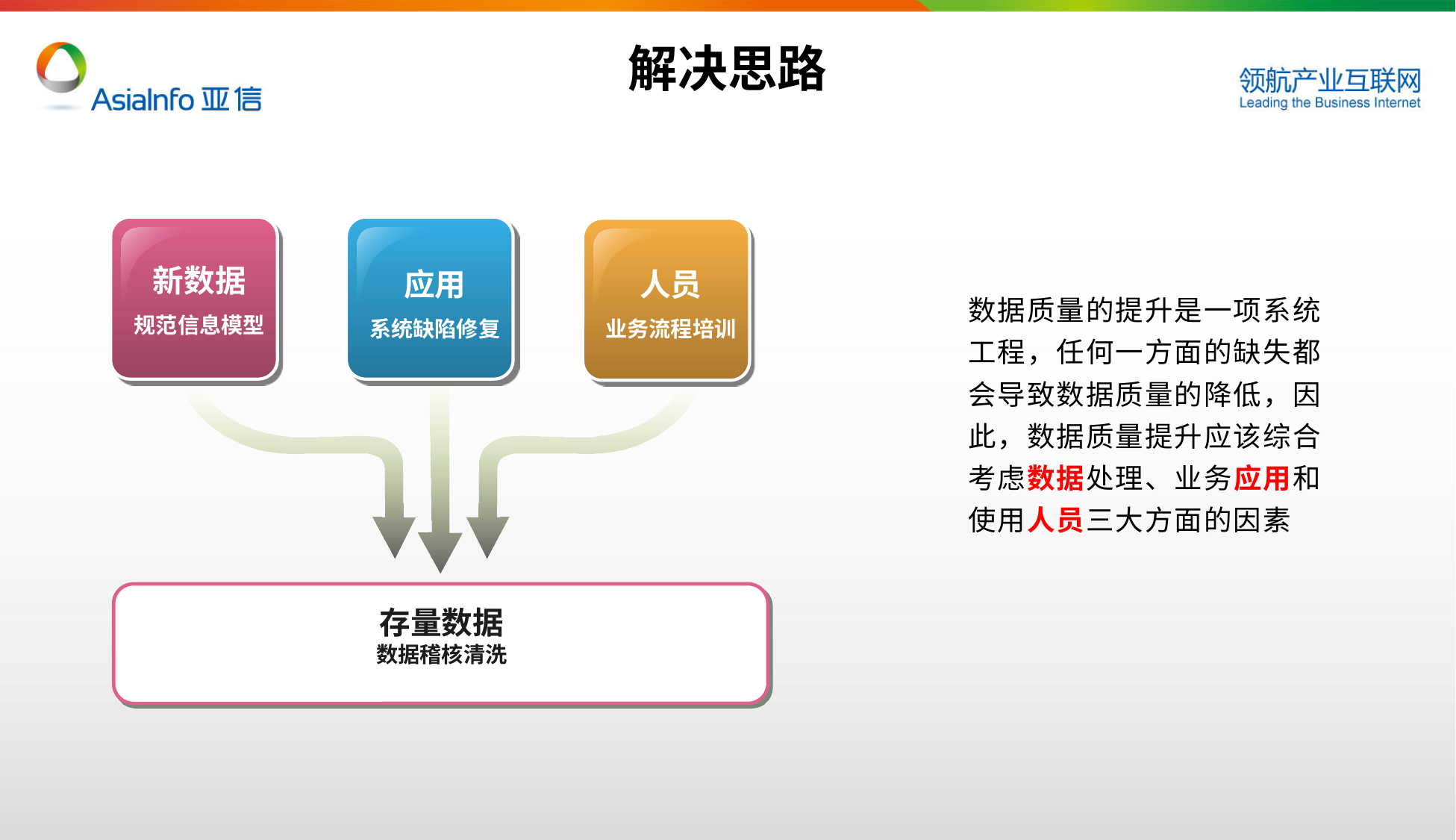

# 解决思路

新数据
规范信息模型
应用
系统缺陷修复
人员
业务流程培训
数据质量的提升是一项系统工程，任何一方面的缺失都会导致数据质量的降低，因此，数据质量提升应该综合考虑数据处理、业务应用和使用人员三大方面的因素

存量数据
数据稽核清洗